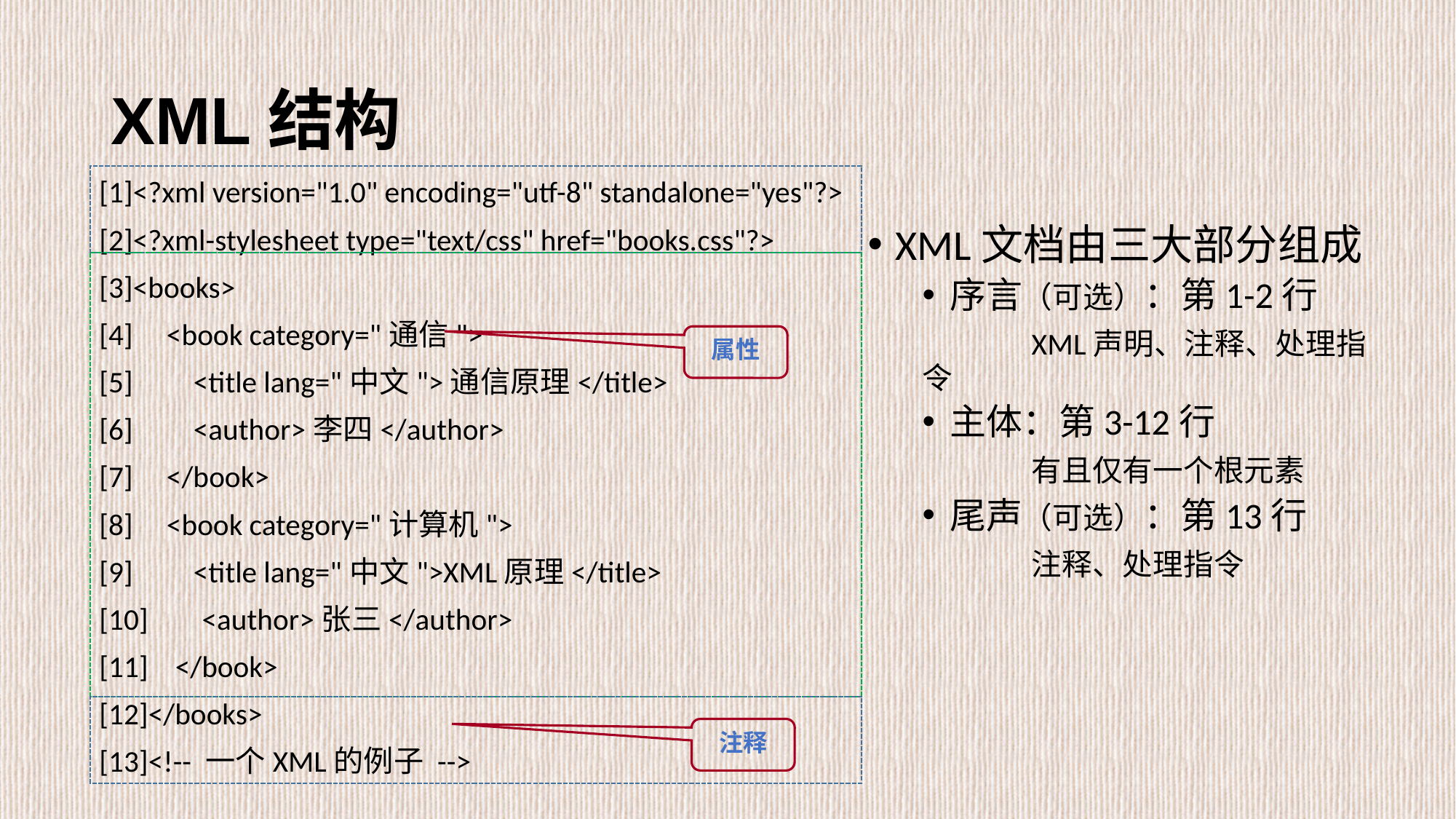

# XML结构

[1]<?xml version="1.0" encoding="utf-8" standalone="yes"?>
[2]<?xml-stylesheet type="text/css" href="books.css"?>
[3]<books>
[4]     <book category="通信">
[5]         <title lang="中文">通信原理</title>
[6]         <author>李四</author>
[7]     </book>
[8]     <book category="计算机">
[9]         <title lang="中文">XML原理</title>
[10]        <author>张三</author>
[11]    </book>
[12]</books>
[13]<!-- 一个XML的例子 -->
XML文档由三大部分组成
序言（可选）：第1-2行
	XML声明、注释、处理指令
主体：第3-12行
	有且仅有一个根元素
尾声（可选）：第13行
	注释、处理指令

属性

注释